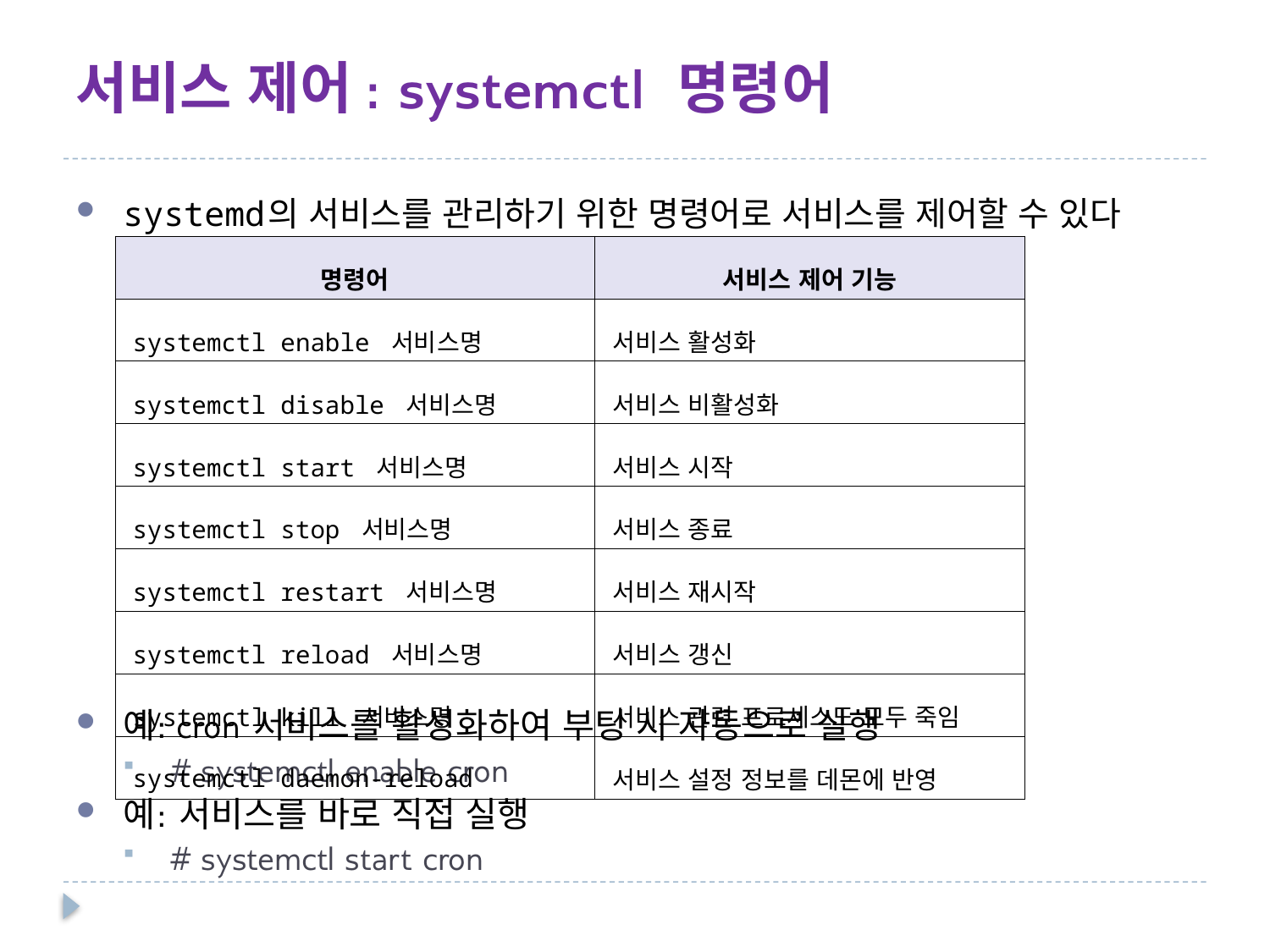

# 서비스 제어: systemctl 명령어
systemd의 서비스를 관리하기 위한 명령어로 서비스를 제어할 수 있다

예: cron 서비스를 활성화하여 부팅 시 자동으로 실행
# systemctl enable cron
예: 서비스를 바로 직접 실행
# systemctl start cron
| 명령어 | 서비스 제어 기능 |
| --- | --- |
| systemctl enable 서비스명 | 서비스 활성화 |
| systemctl disable 서비스명 | 서비스 비활성화 |
| systemctl start 서비스명 | 서비스 시작 |
| systemctl stop 서비스명 | 서비스 종료 |
| systemctl restart 서비스명 | 서비스 재시작 |
| systemctl reload 서비스명 | 서비스 갱신 |
| systemctl kill 서비스명 | 서비스 관련 프로세스도 모두 죽임 |
| systemctl daemon-reload | 서비스 설정 정보를 데몬에 반영 |